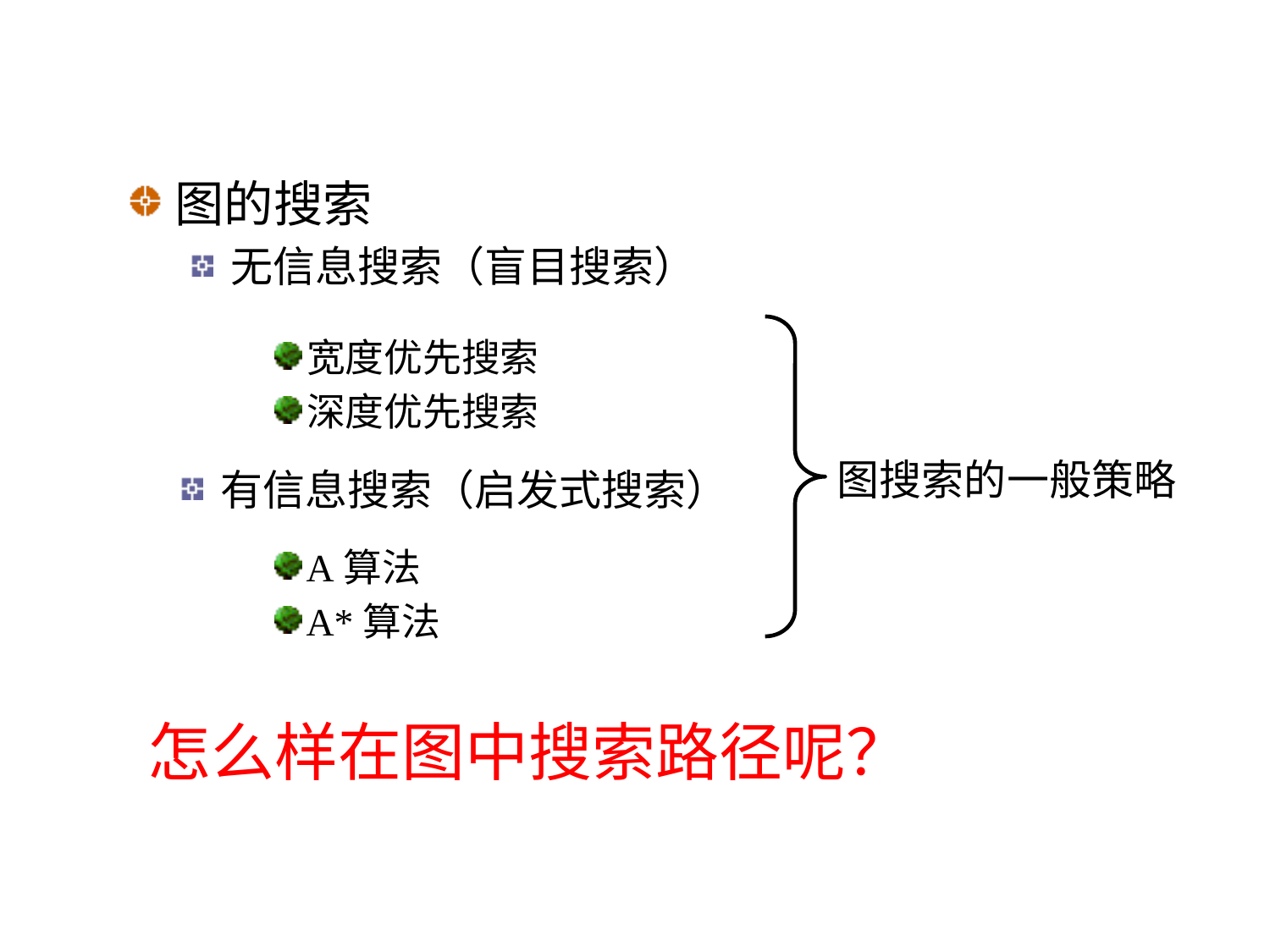

图的搜索
无信息搜索（盲目搜索）

宽度优先搜索
深度优先搜索
图搜索的一般策略
有信息搜索（启发式搜索）
A算法
A*算法
怎么样在图中搜索路径呢？